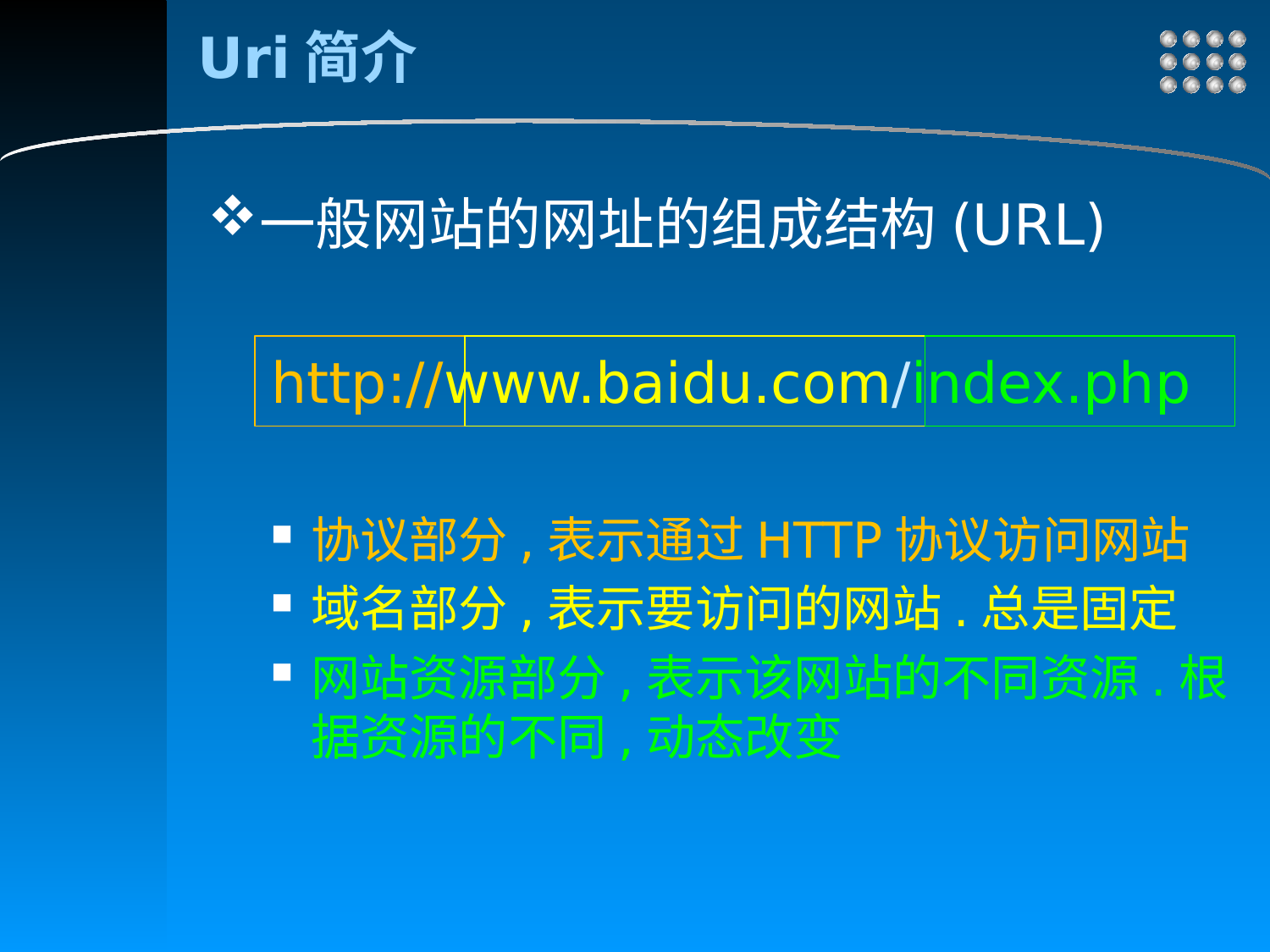

# Uri简介
一般网站的网址的组成结构(URL)

http://www.baidu.com/index.php

协议部分,表示通过HTTP协议访问网站
域名部分,表示要访问的网站.总是固定
网站资源部分,表示该网站的不同资源.根据资源的不同,动态改变